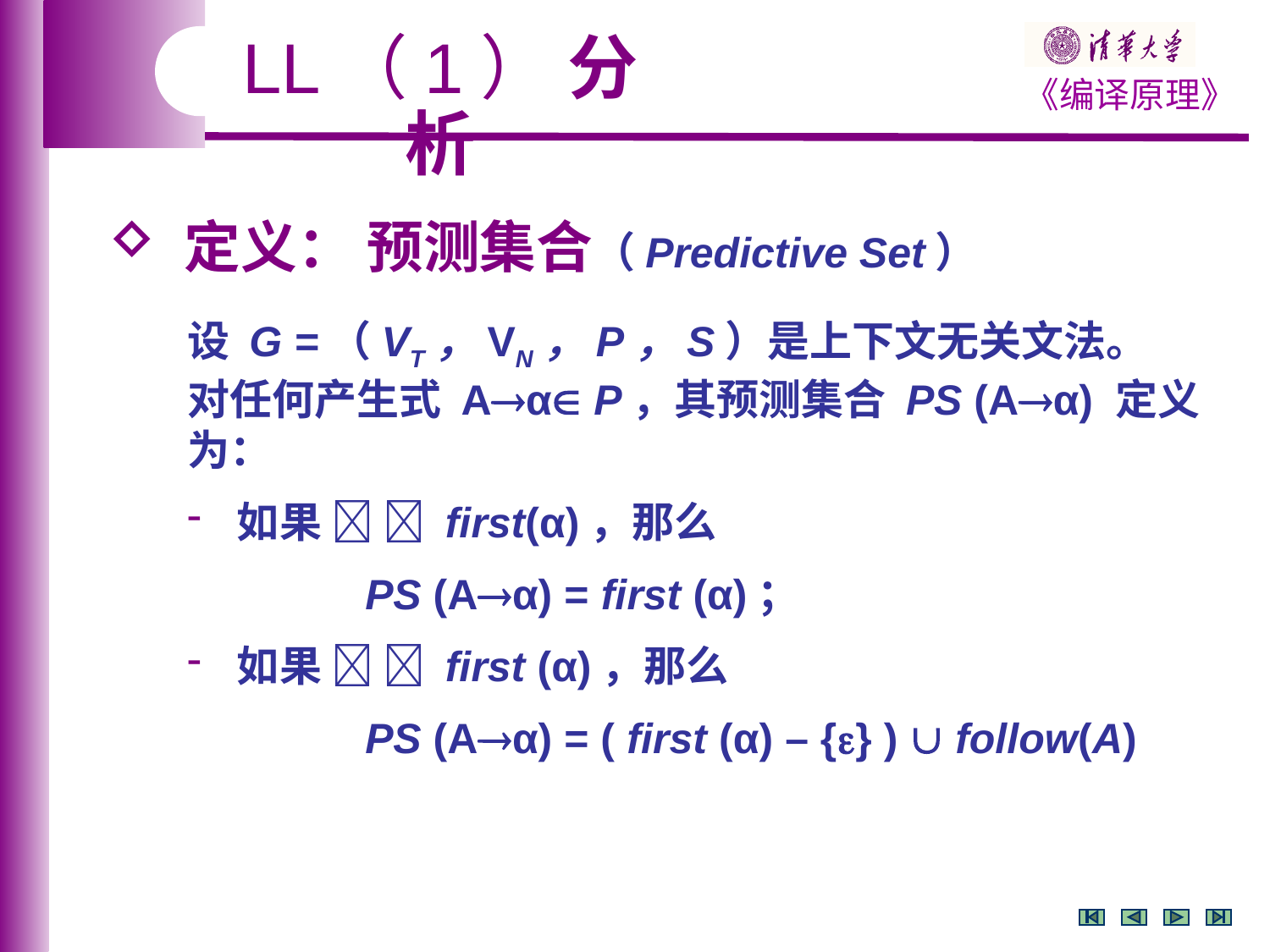

LL（1） 分析
 定义： 预测集合（Predictive Set）
设 G =（VT，VN，P，S）是上下文无关文法。
对任何产生式 A→α∈ P，其预测集合 PS (A→α) 定义为：

 如果 ε ∉ first(α)，那么

               PS (A→α) = first (α)；

 如果 ε ∈ first (α)，那么

               PS (A→α) = ( first (α) – {ε} ) ∪ follow(A)